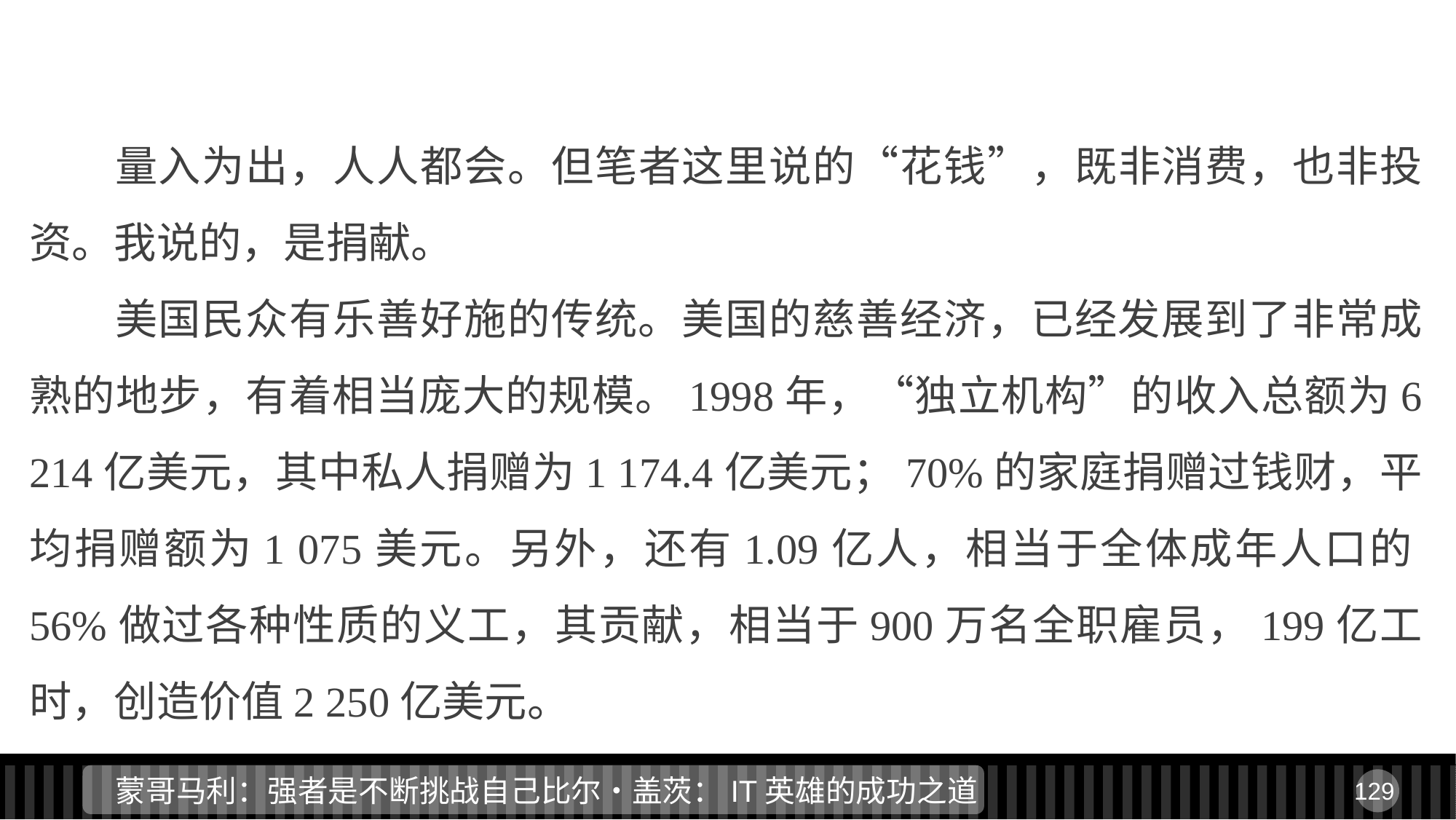

量入为出，人人都会。但笔者这里说的“花钱”，既非消费，也非投资。我说的，是捐献。
美国民众有乐善好施的传统。美国的慈善经济，已经发展到了非常成熟的地步，有着相当庞大的规模。1998年，“独立机构”的收入总额为6 214亿美元，其中私人捐赠为1 174.4亿美元；70%的家庭捐赠过钱财，平均捐赠额为1 075美元。另外，还有1.09亿人，相当于全体成年人口的56%做过各种性质的义工，其贡献，相当于900万名全职雇员，199亿工时，创造价值2 250亿美元。